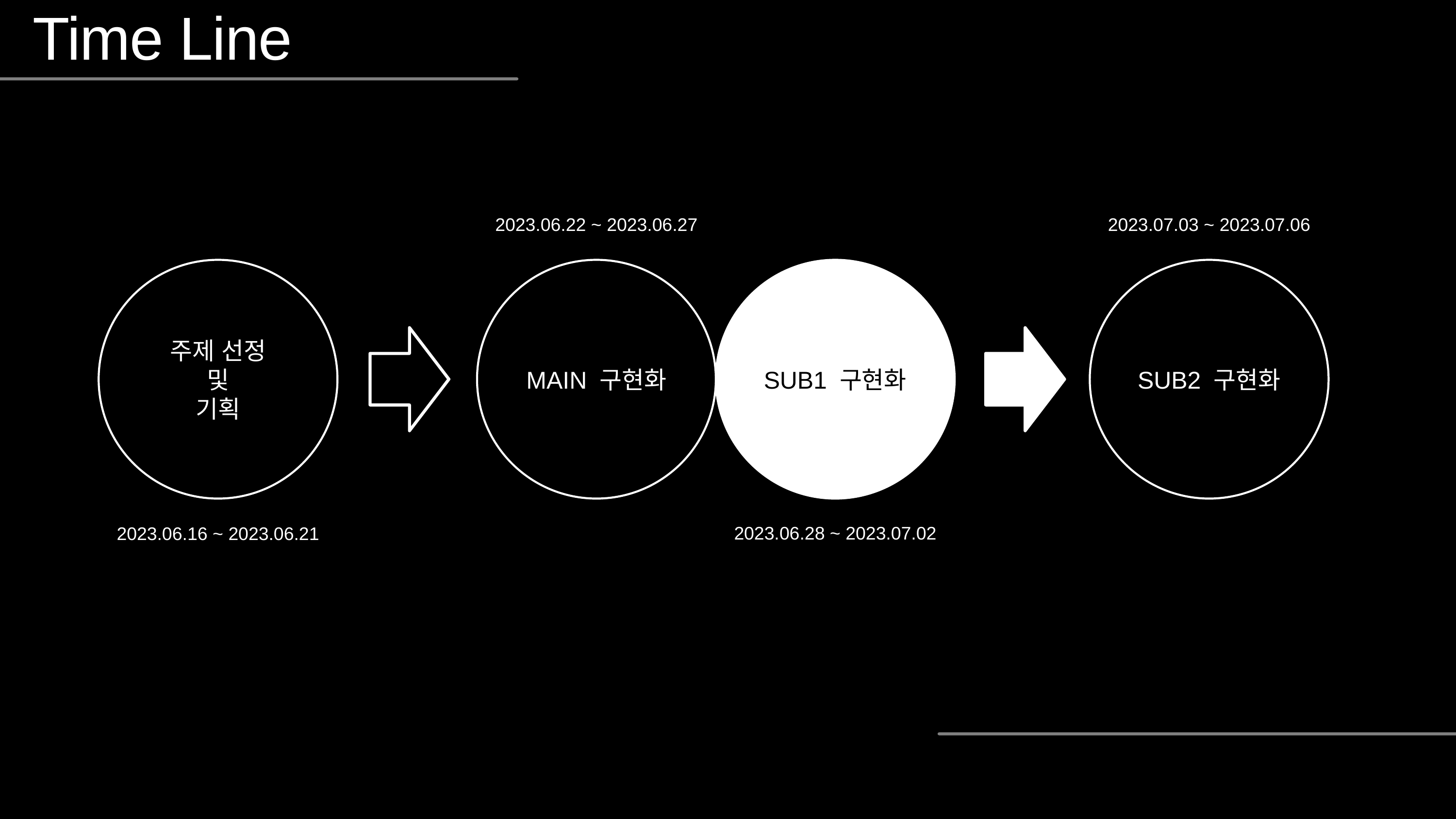

Time Line

2023.06.22 ~ 2023.06.27
2023.07.03 ~ 2023.07.06
주제 선정
및
기획
MAIN 구현화
SUB1 구현화
SUB2 구현화

2023.06.28 ~ 2023.07.02
2023.06.16 ~ 2023.06.21